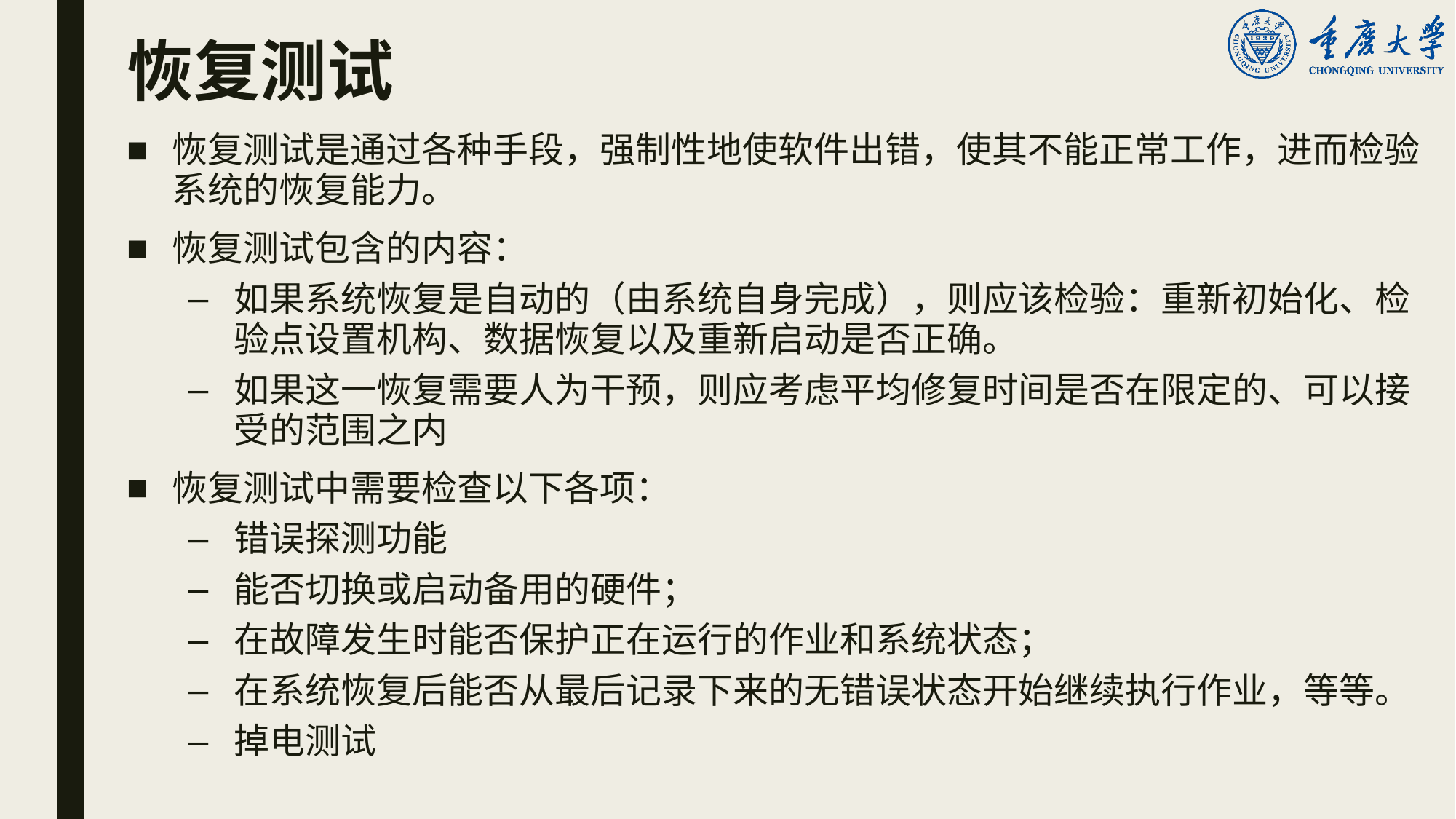

# 恢复测试
恢复测试是通过各种手段，强制性地使软件出错，使其不能正常工作，进而检验系统的恢复能力。
恢复测试包含的内容：
如果系统恢复是自动的（由系统自身完成），则应该检验：重新初始化、检验点设置机构、数据恢复以及重新启动是否正确。
如果这一恢复需要人为干预，则应考虑平均修复时间是否在限定的、可以接受的范围之内
恢复测试中需要检查以下各项：
错误探测功能
能否切换或启动备用的硬件；
在故障发生时能否保护正在运行的作业和系统状态；
在系统恢复后能否从最后记录下来的无错误状态开始继续执行作业，等等。
掉电测试